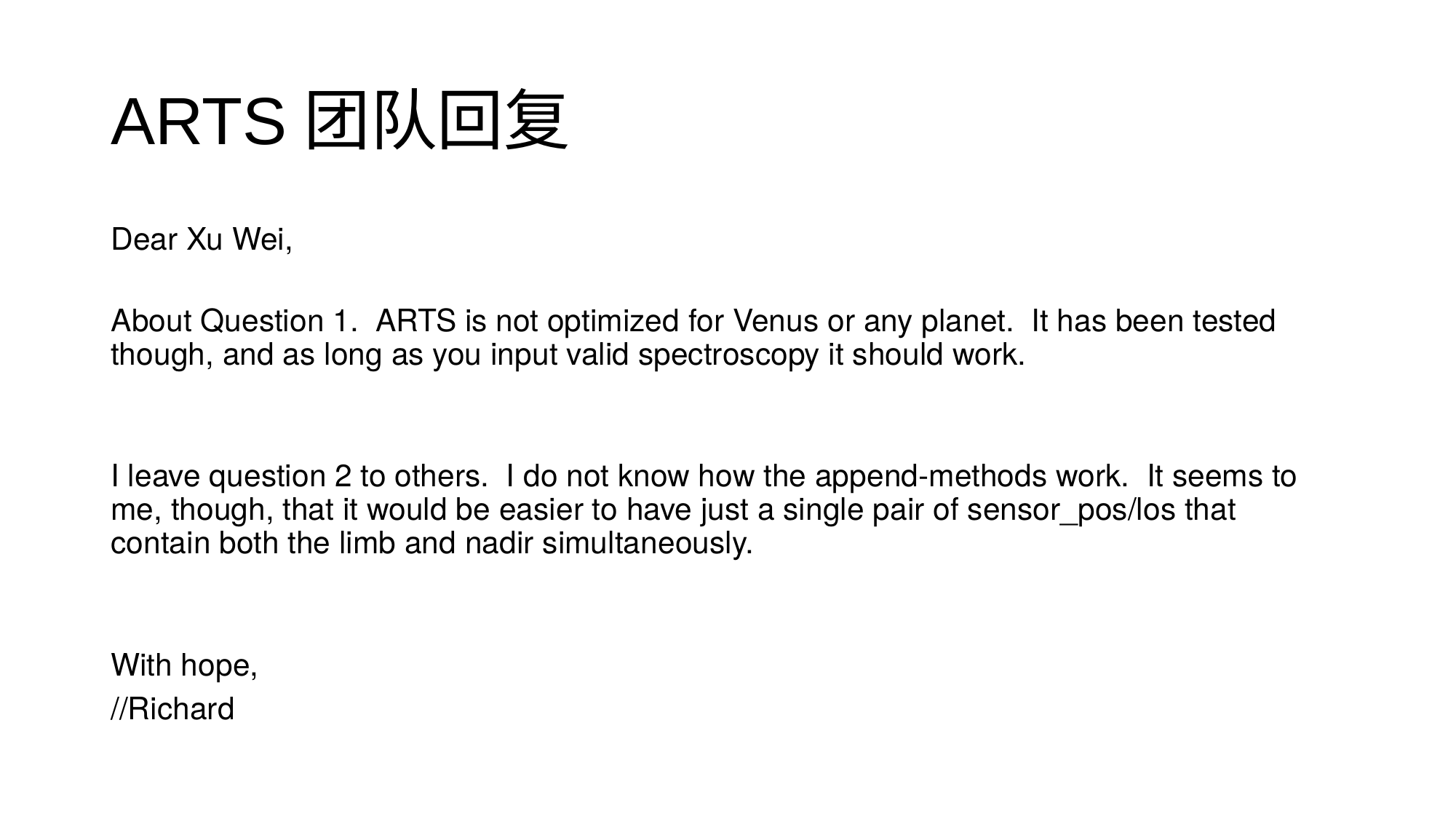

# ARTS团队回复
Dear Xu Wei,
About Question 1.  ARTS is not optimized for Venus or any planet.  It has been tested though, and as long as you input valid spectroscopy it should work.

I leave question 2 to others.  I do not know how the append-methods work.  It seems to me, though, that it would be easier to have just a single pair of sensor_pos/los that contain both the limb and nadir simultaneously.

With hope,
//Richard